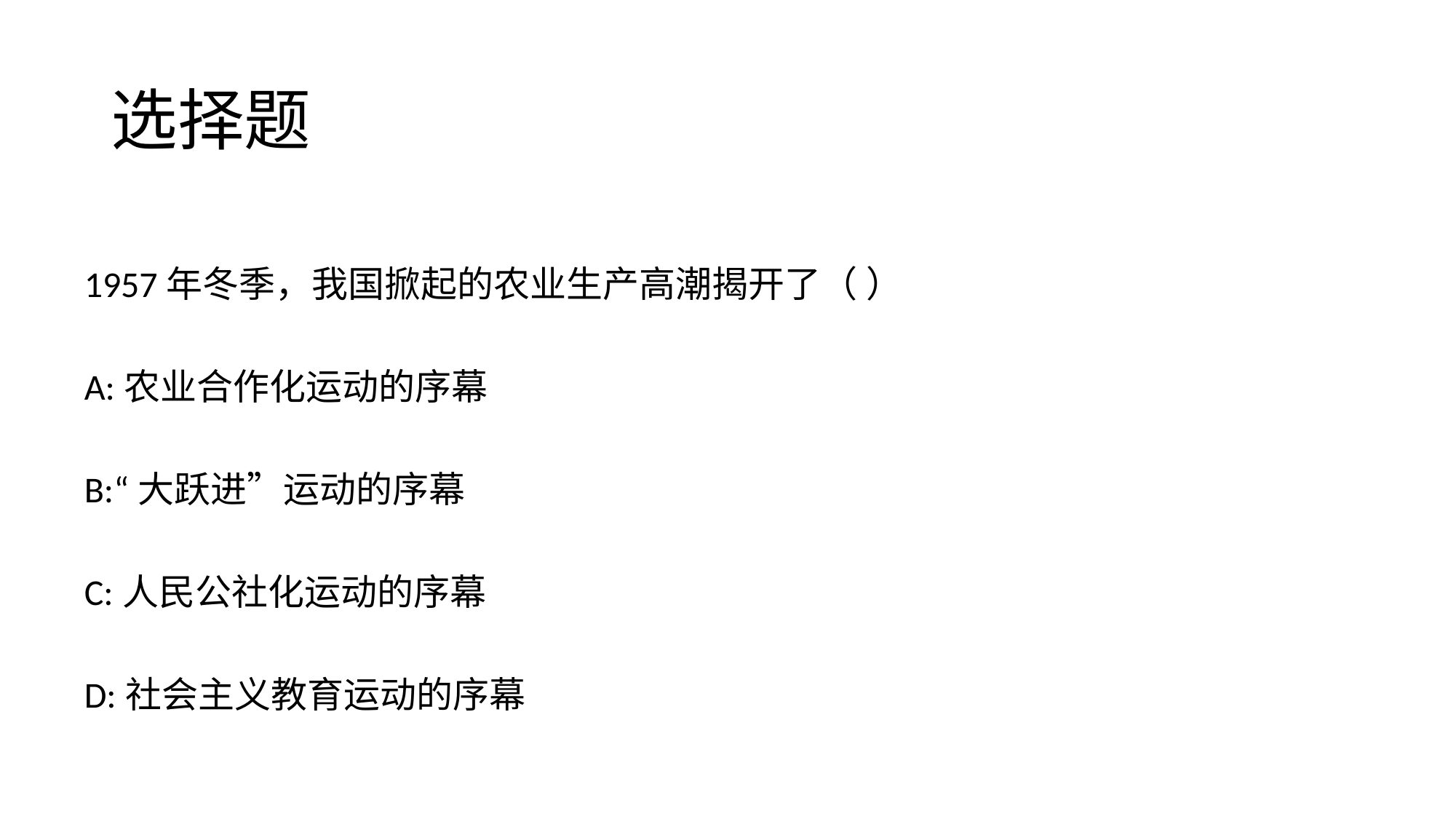

# 选择题
1957年冬季，我国掀起的农业生产高潮揭开了（ ）
A:农业合作化运动的序幕
B:“大跃进”运动的序幕
C:人民公社化运动的序幕
D:社会主义教育运动的序幕